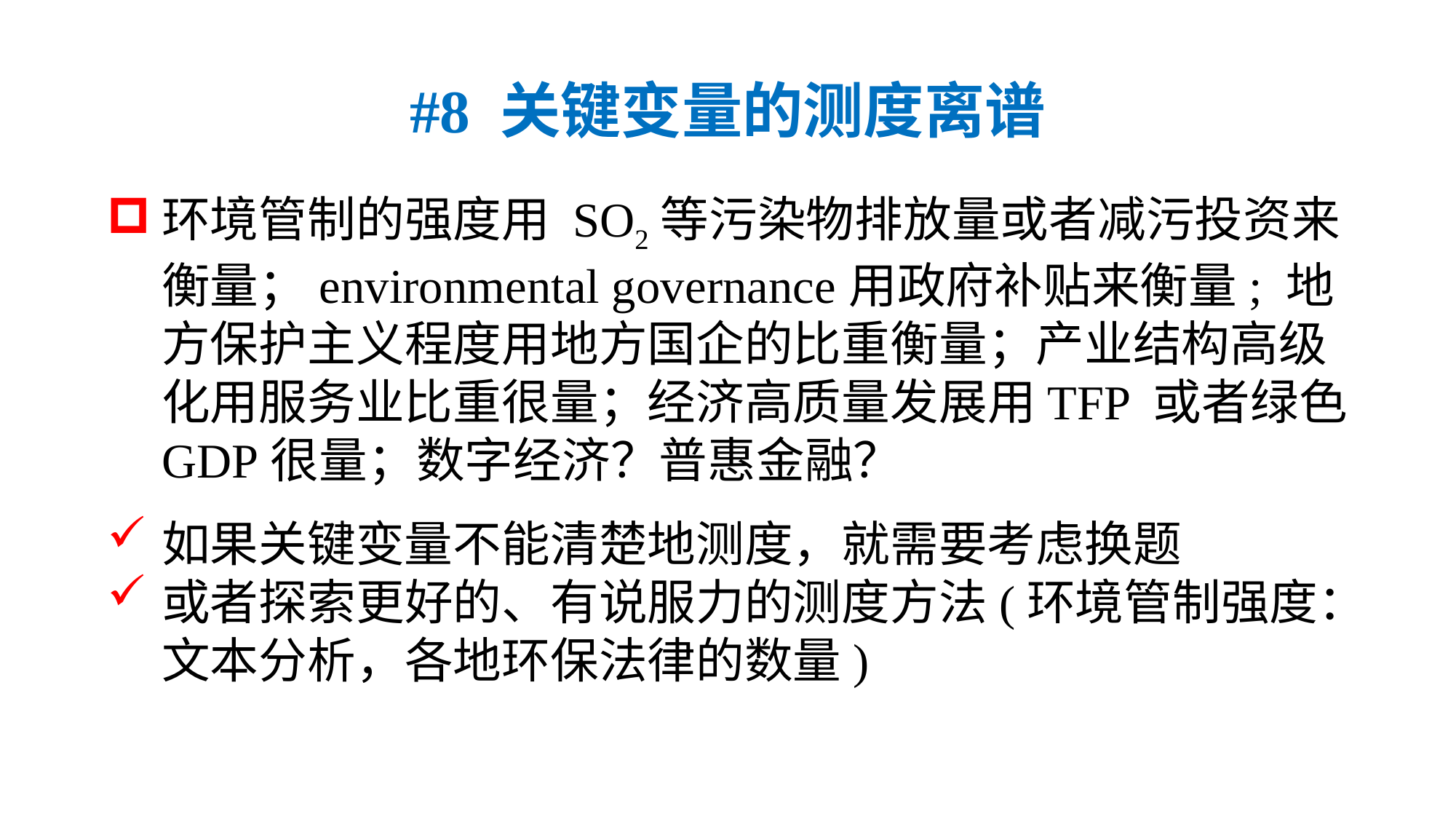

#8 关键变量的测度离谱

环境管制的强度用 SO2等污染物排放量或者减污投资来衡量；environmental governance用政府补贴来衡量; 地方保护主义程度用地方国企的比重衡量；产业结构高级化用服务业比重很量；经济高质量发展用TFP 或者绿色GDP很量；数字经济？普惠金融？

如果关键变量不能清楚地测度，就需要考虑换题
或者探索更好的、有说服力的测度方法(环境管制强度：文本分析，各地环保法律的数量)